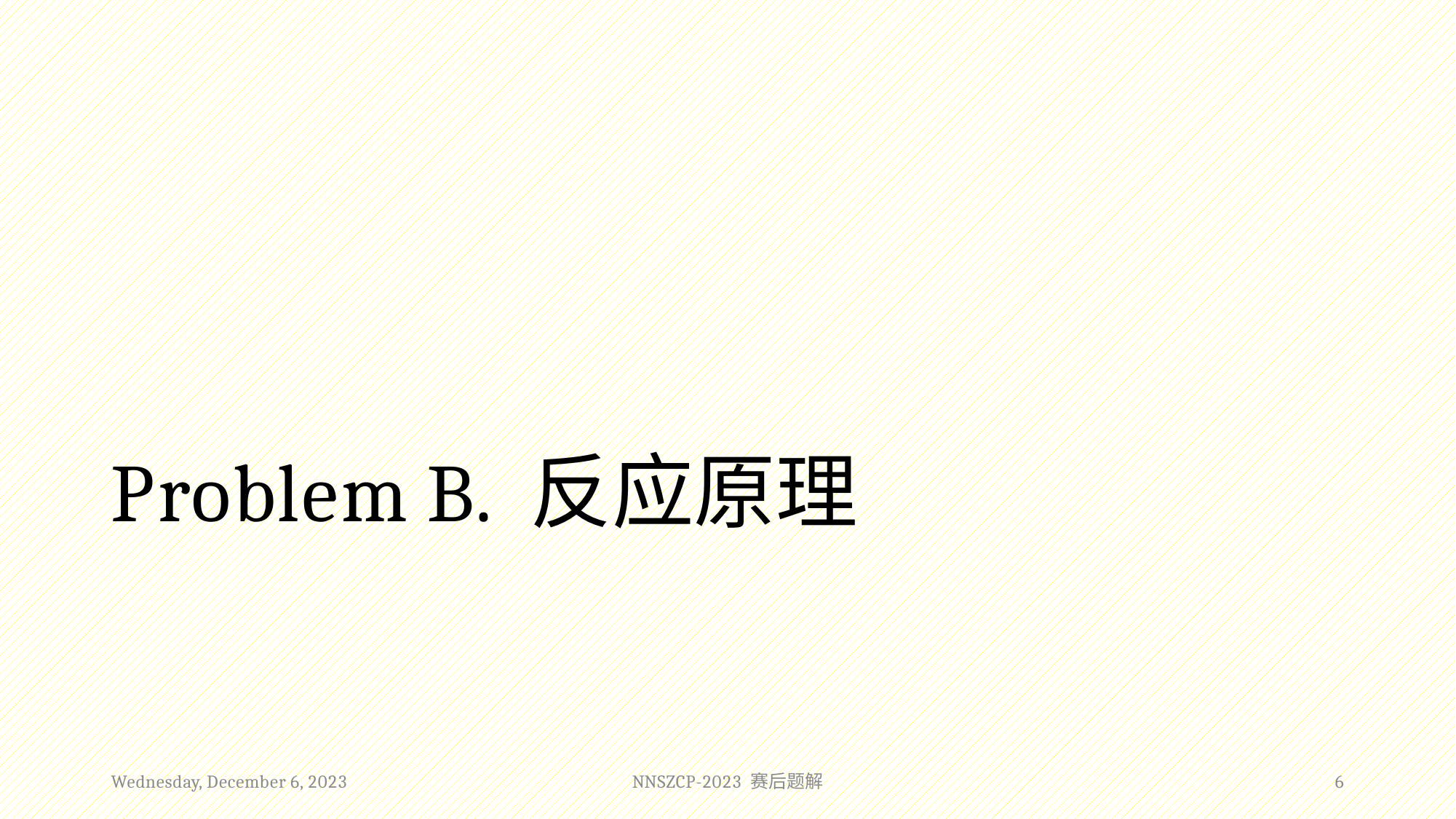

# Problem B. 反应原理
Wednesday, December 6, 2023
NNSZCP-2023 赛后题解
6